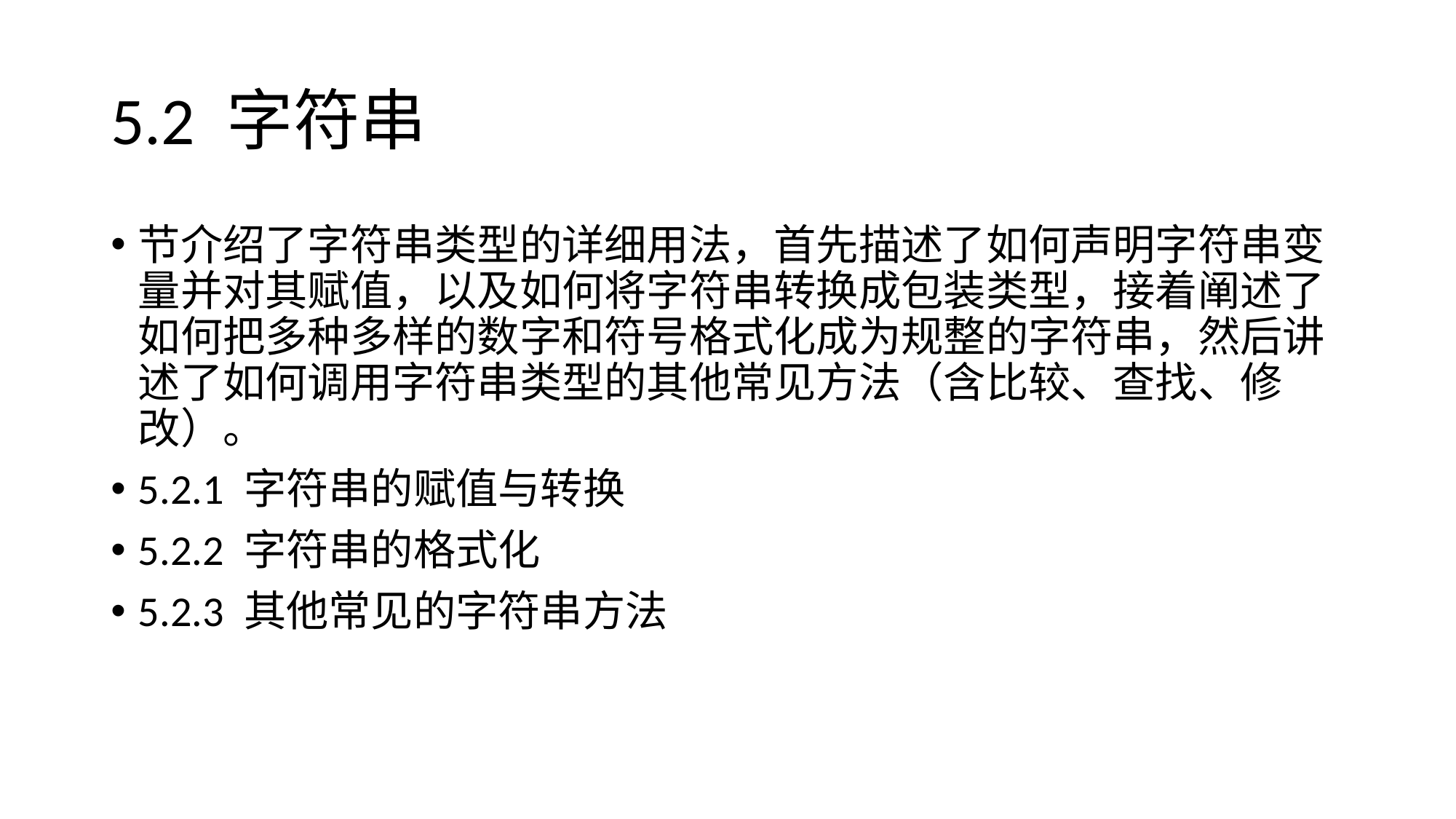

# 5.2 字符串
节介绍了字符串类型的详细用法，首先描述了如何声明字符串变量并对其赋值，以及如何将字符串转换成包装类型，接着阐述了如何把多种多样的数字和符号格式化成为规整的字符串，然后讲述了如何调用字符串类型的其他常见方法（含比较、查找、修改）。
5.2.1 字符串的赋值与转换
5.2.2 字符串的格式化
5.2.3 其他常见的字符串方法